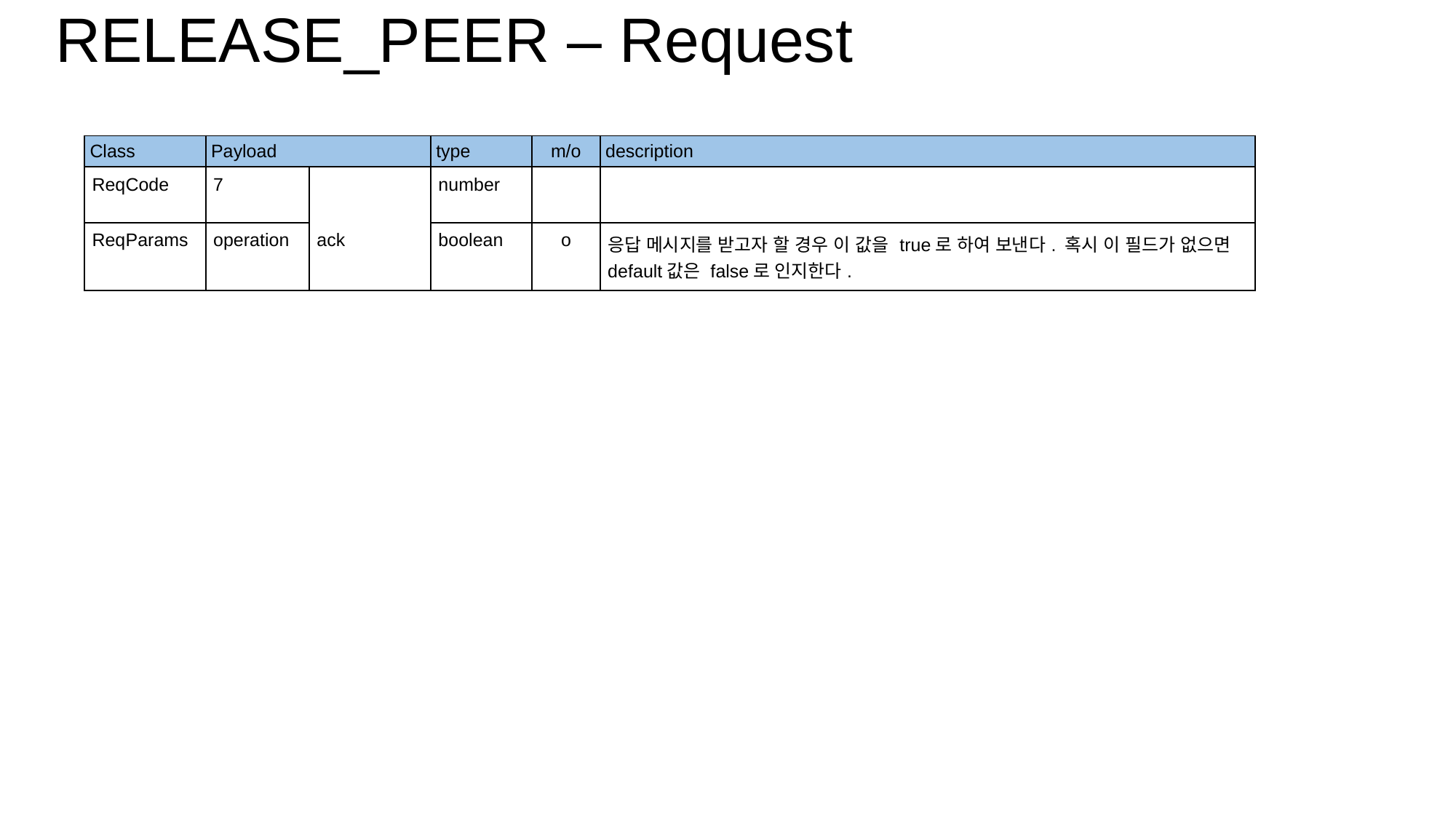

# RELEASE_PEER – Request
| Class | Payload |  | type | m/o | description |
| --- | --- | --- | --- | --- | --- |
| ReqCode | 7 |  | number |  |  |
| ReqParams | operation | ack | boolean | o | 응답 메시지를 받고자 할 경우 이 값을 true로 하여 보낸다. 혹시 이 필드가 없으면 default값은 false로 인지한다. |